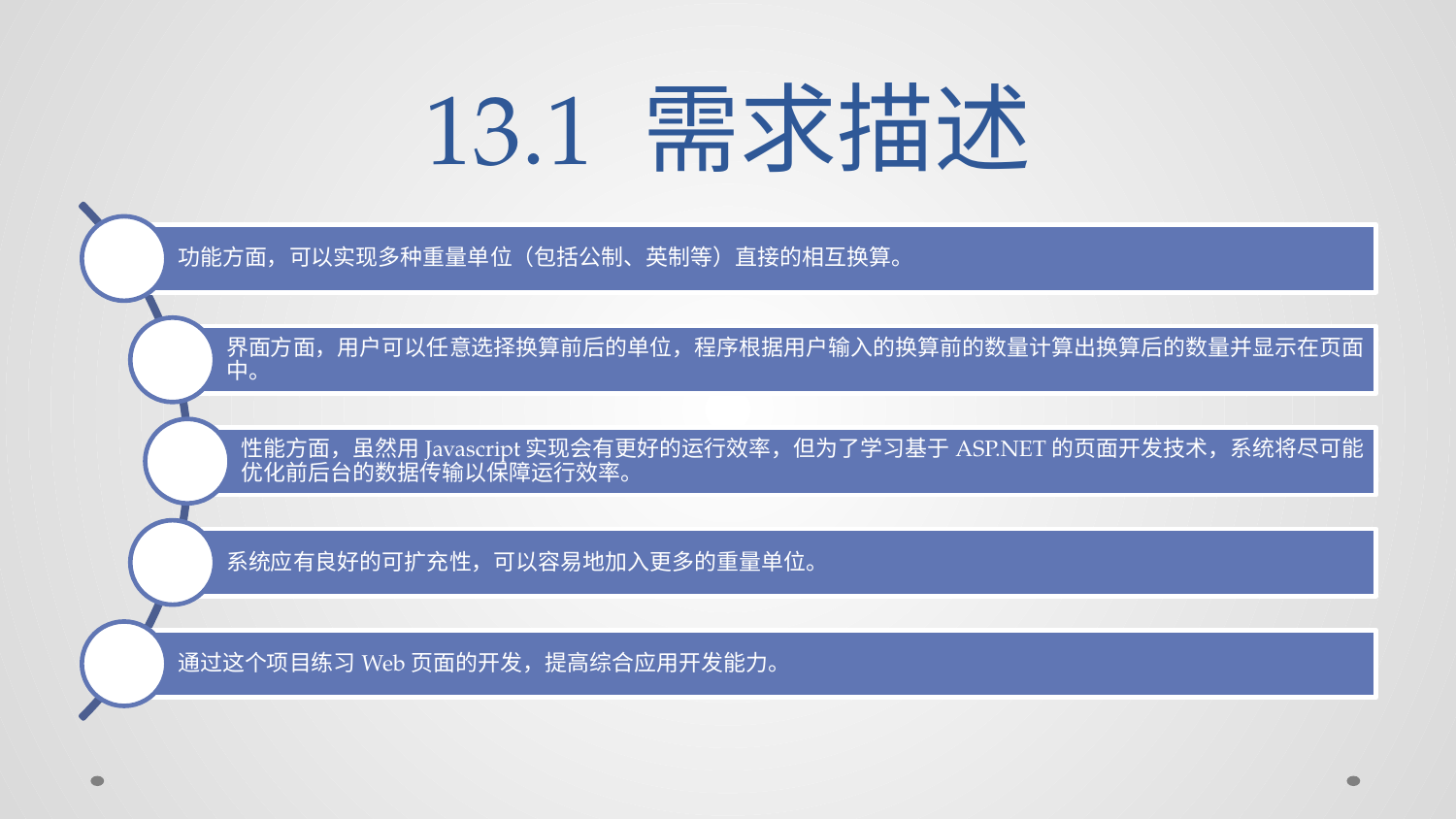

# 13.1 需求描述
功能方面，可以实现多种重量单位（包括公制、英制等）直接的相互换算。
界面方面，用户可以任意选择换算前后的单位，程序根据用户输入的换算前的数量计算出换算后的数量并显示在页面中。
性能方面，虽然用Javascript实现会有更好的运行效率，但为了学习基于ASP.NET的页面开发技术，系统将尽可能优化前后台的数据传输以保障运行效率。
系统应有良好的可扩充性，可以容易地加入更多的重量单位。
通过这个项目练习Web页面的开发，提高综合应用开发能力。